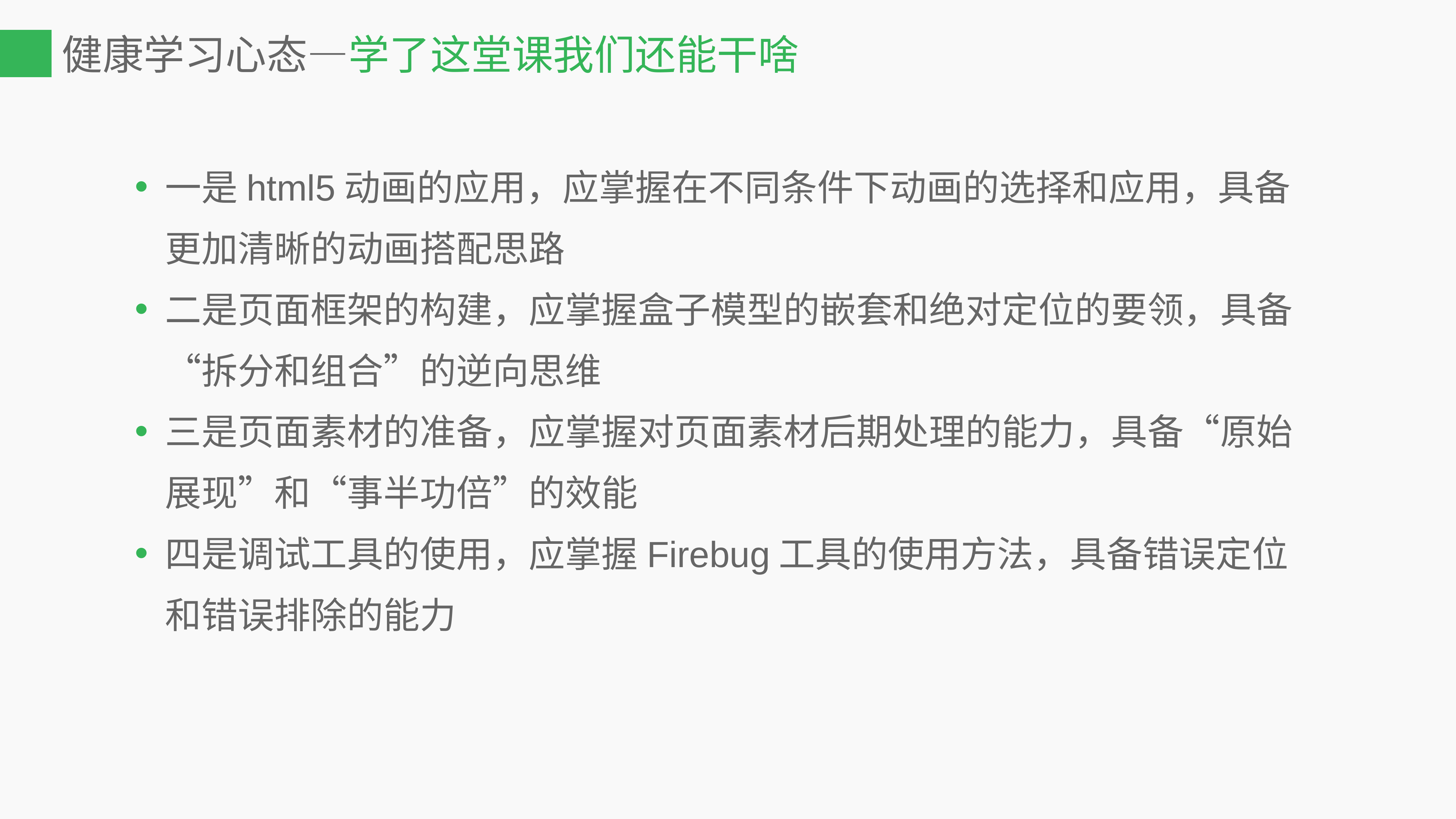

# 健康学习心态—学了这堂课我们还能干啥
一是html5动画的应用，应掌握在不同条件下动画的选择和应用，具备更加清晰的动画搭配思路
二是页面框架的构建，应掌握盒子模型的嵌套和绝对定位的要领，具备“拆分和组合”的逆向思维
三是页面素材的准备，应掌握对页面素材后期处理的能力，具备“原始展现”和“事半功倍”的效能
四是调试工具的使用，应掌握Firebug工具的使用方法，具备错误定位和错误排除的能力